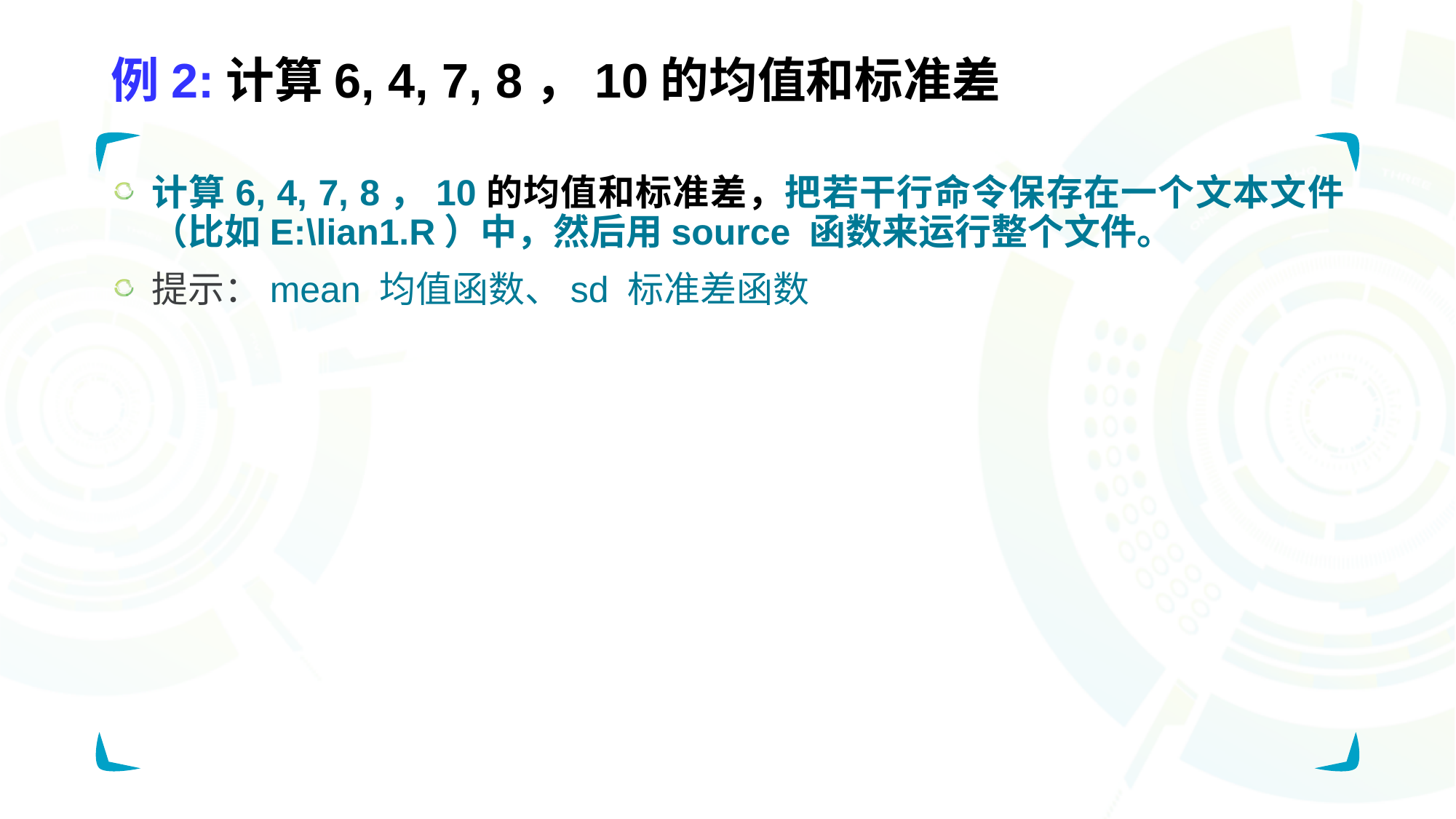

# 例2:计算6, 4, 7, 8，10的均值和标准差

计算6, 4, 7, 8，10的均值和标准差，把若干行命令保存在一个文本文件（比如E:\lian1.R）中，然后用source 函数来运行整个文件。
提示：mean 均值函数、sd 标准差函数